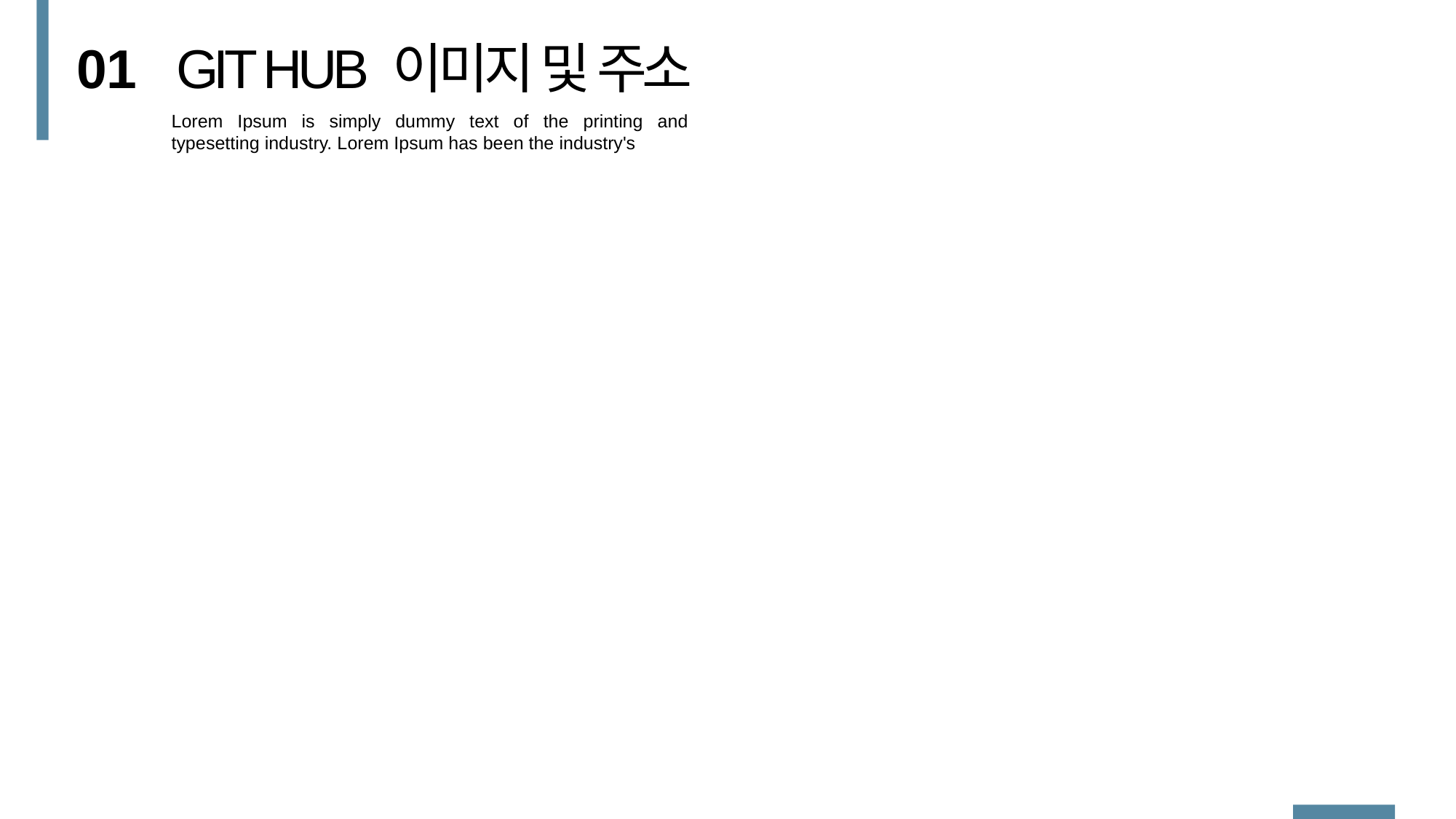

01
GIT HUB 이미지 및 주소
Lorem Ipsum is simply dummy text of the printing and typesetting industry. Lorem Ipsum has been the industry's